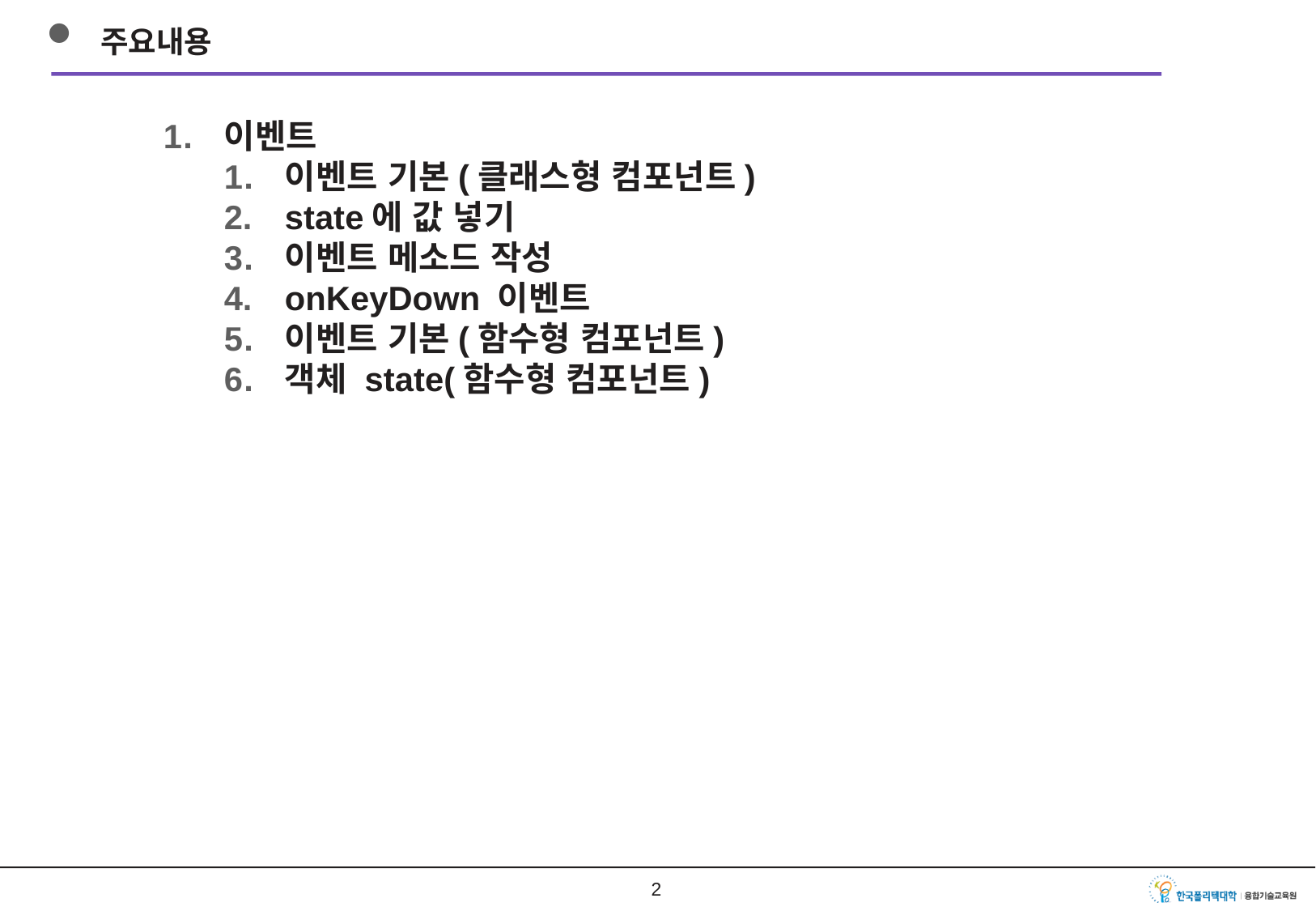

주요내용
이벤트
이벤트 기본(클래스형 컴포넌트)
state에 값 넣기
이벤트 메소드 작성
onKeyDown 이벤트
이벤트 기본(함수형 컴포넌트)
객체 state(함수형 컴포넌트)
2